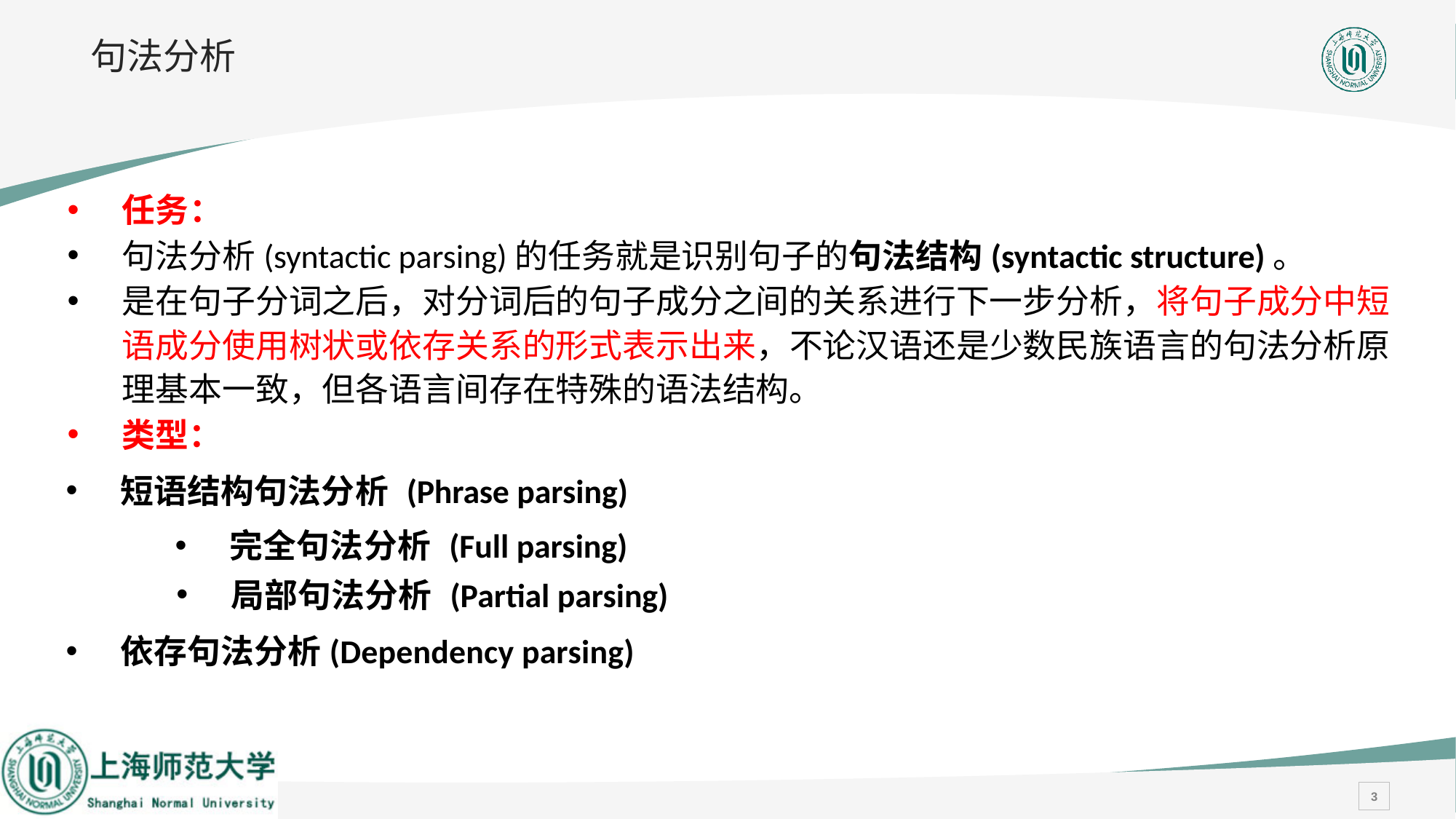

# 句法分析
任务：
句法分析(syntactic parsing)的任务就是识别句子的句法结构(syntactic structure)。
是在句子分词之后，对分词后的句子成分之间的关系进行下一步分析，将句子成分中短语成分使用树状或依存关系的形式表示出来，不论汉语还是少数民族语言的句法分析原理基本一致，但各语言间存在特殊的语法结构。
类型：
短语结构句法分析(Phrase parsing)
完全句法分析(Full parsing)
局部句法分析(Partial parsing)
依存句法分析(Dependency parsing)